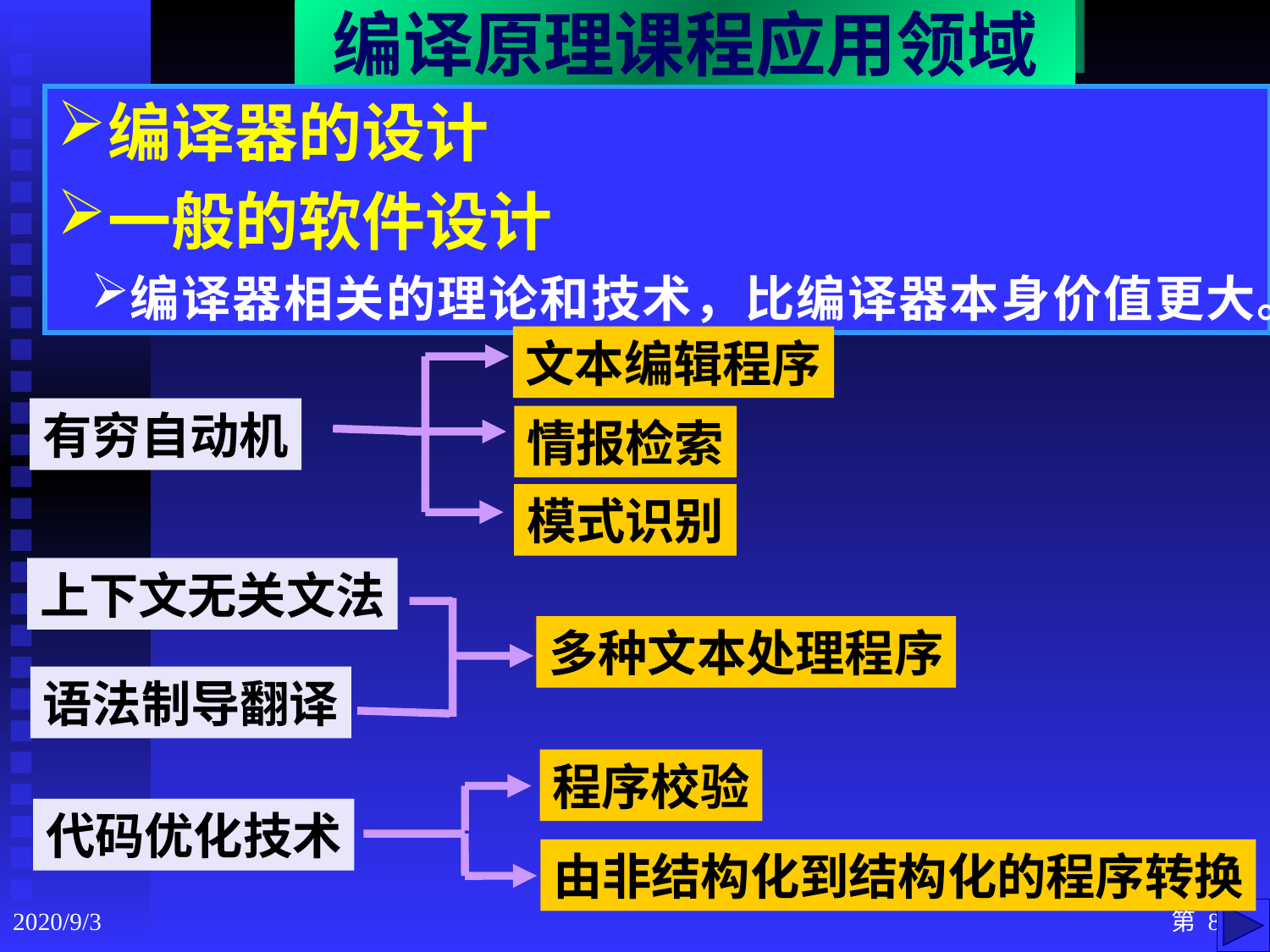

编译原理课程应用领域
编译器的设计
一般的软件设计
编译器相关的理论和技术，比编译器本身价值更大。
文本编辑程序

有穷自动机
情报检索

模式识别

上下文无关文法

多种文本处理程序

语法制导翻译

程序校验

代码优化技术

由非结构化到结构化的程序转换

2020/9/3
第 8 页